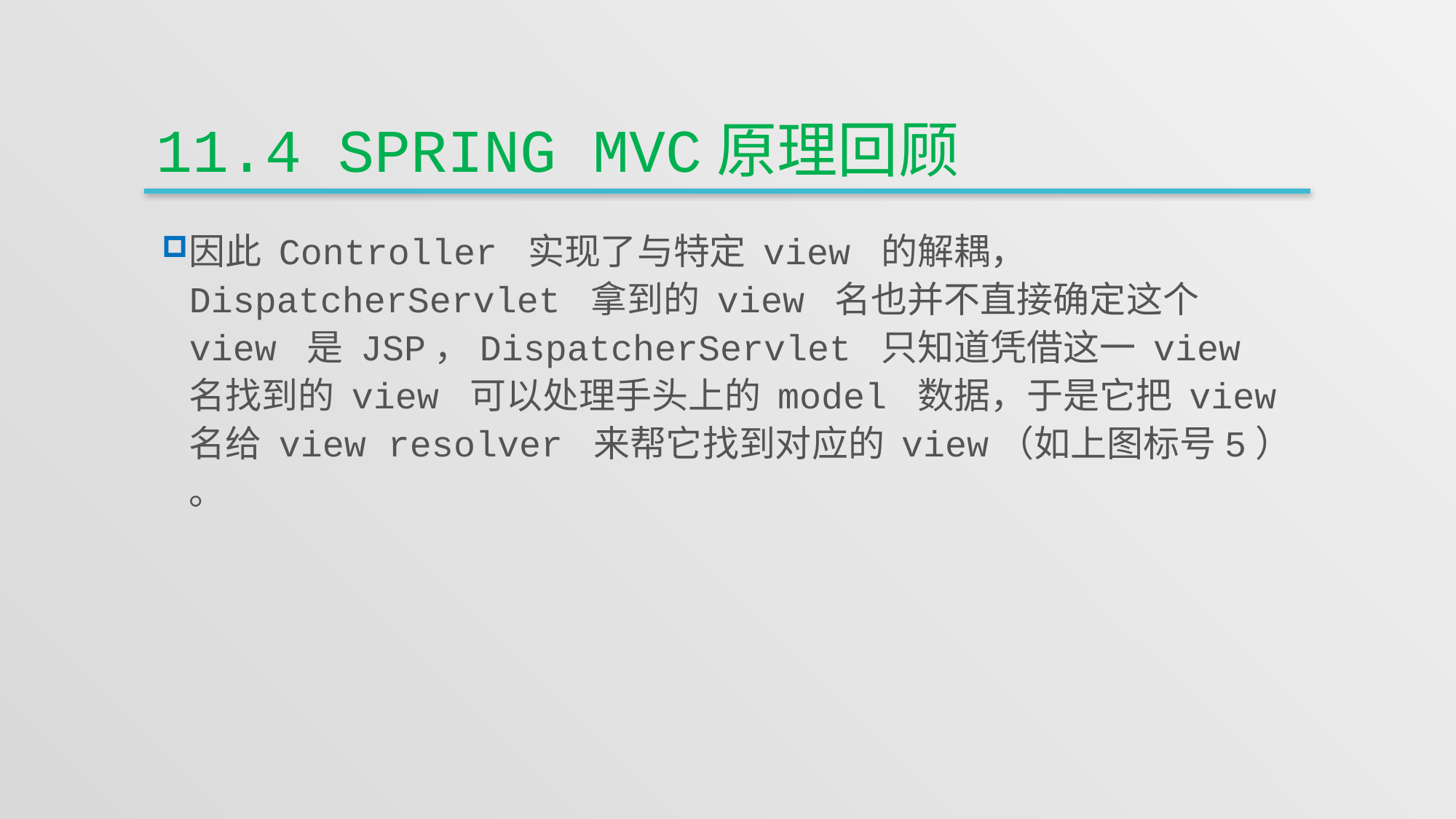

# 11.4 Spring MVC原理回顾
因此 Controller 实现了与特定 view 的解耦， DispatcherServlet 拿到的 view 名也并不直接确定这个 view 是 JSP，DispatcherServlet 只知道凭借这一 view 名找到的 view 可以处理手头上的 model 数据，于是它把 view 名给 view resolver 来帮它找到对应的 view（如上图标号5） 。